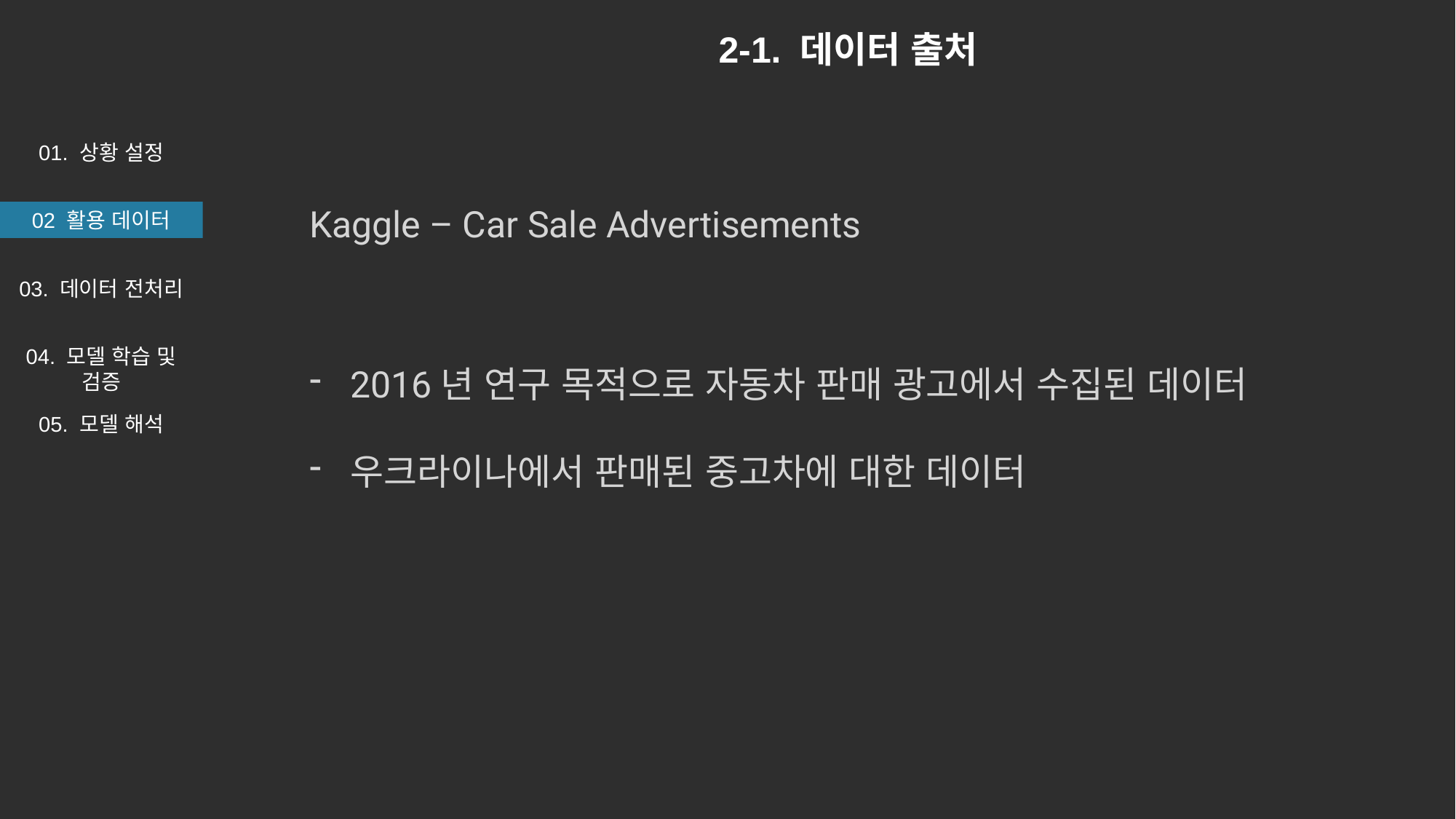

2-1. 데이터 출처

Kaggle – Car Sale Advertisements

2016년 연구 목적으로 자동차 판매 광고에서 수집된 데이터

우크라이나에서 판매된 중고차에 대한 데이터
01. 상황 설정
02 활용 데이터
03. 데이터 전처리
04. 모델 학습 및 검증
05. 모델 해석